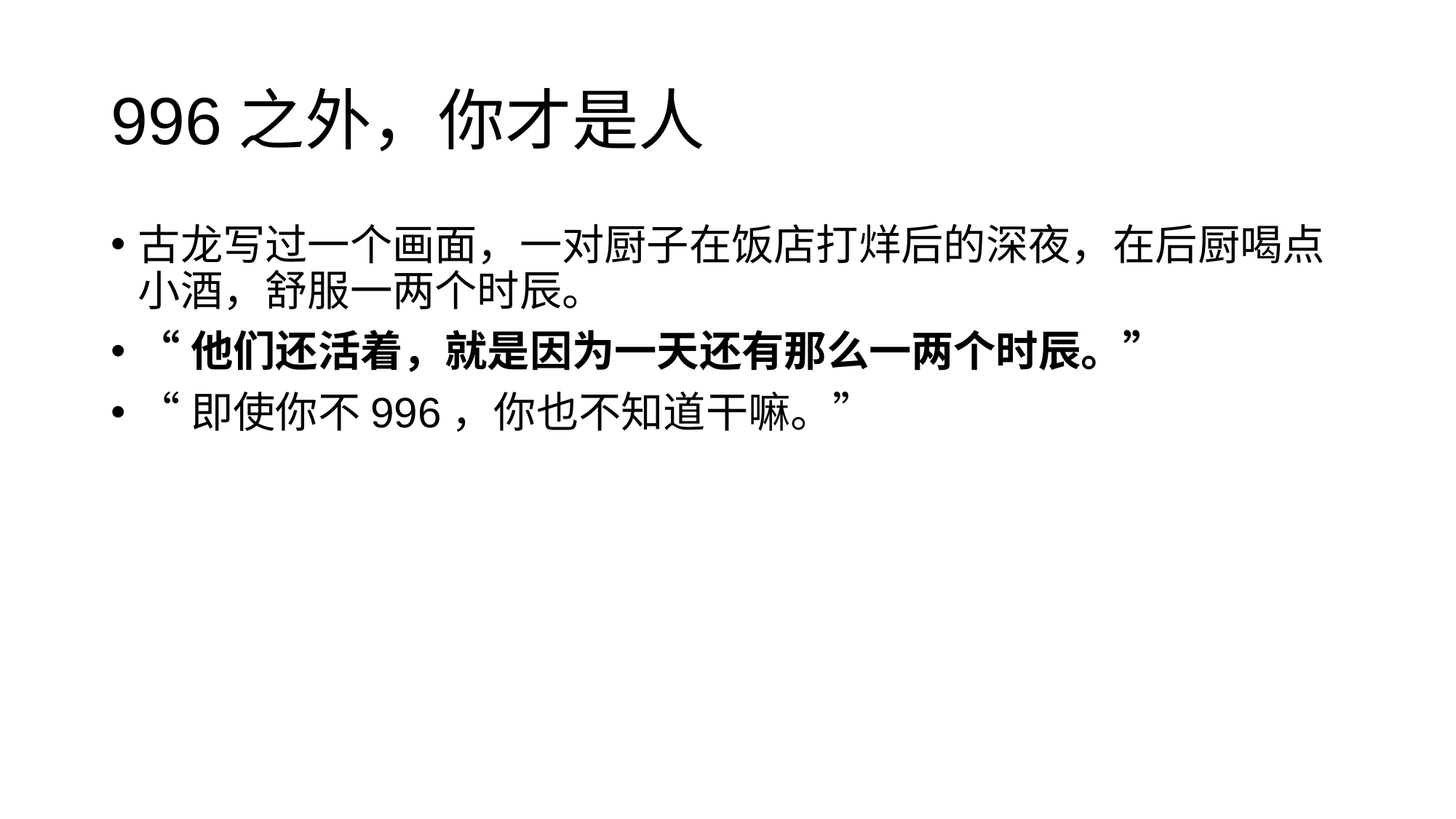

# 996之外，你才是人
古龙写过一个画面，一对厨子在饭店打烊后的深夜，在后厨喝点小酒，舒服一两个时辰。
“他们还活着，就是因为一天还有那么一两个时辰。”
“即使你不996，你也不知道干嘛。”